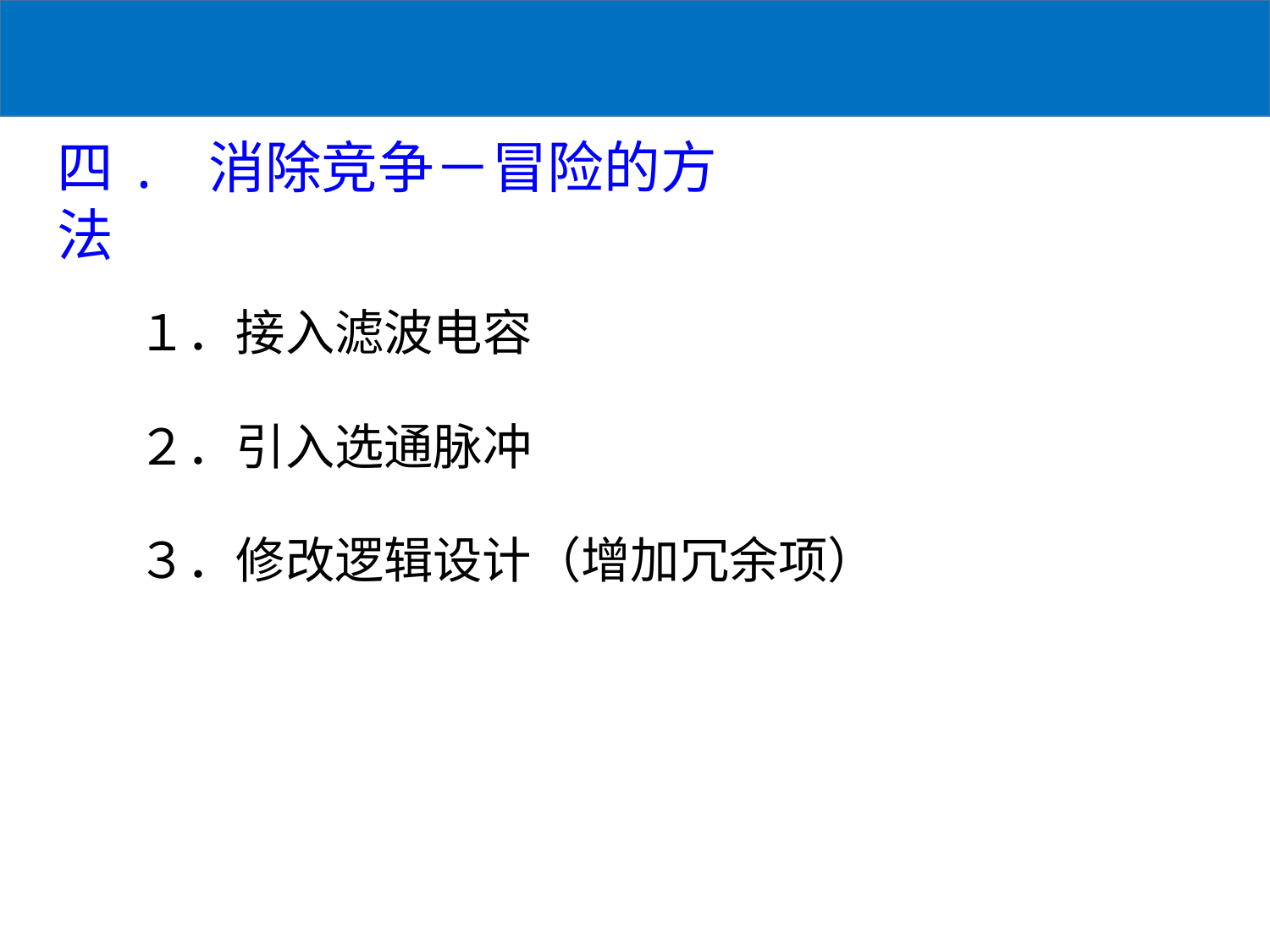

#
四. 消除竞争－冒险的方法
１．接入滤波电容
２．引入选通脉冲
３．修改逻辑设计（增加冗余项）